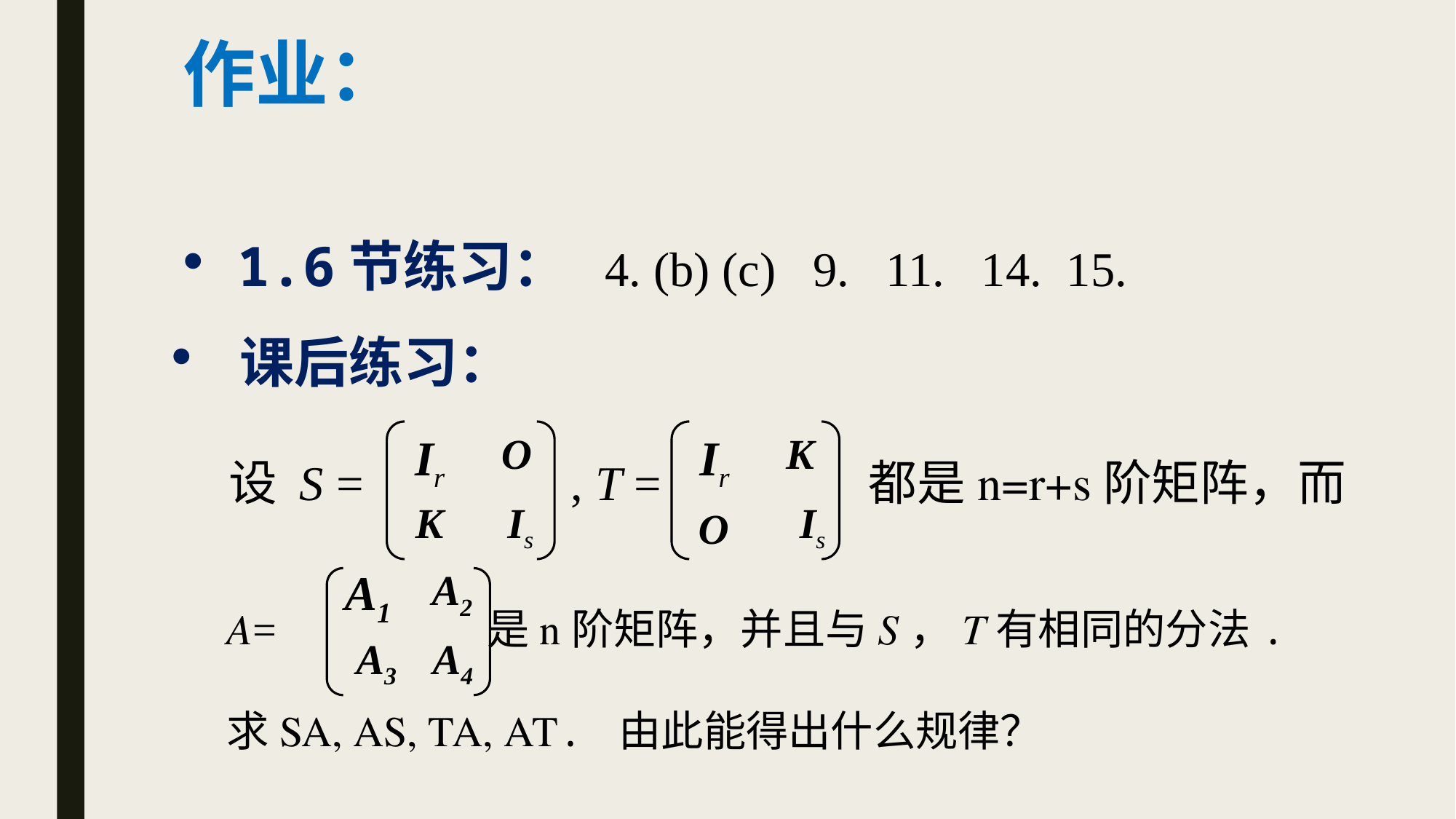

作业：

1.6节练习：  4. (b) (c)   9.   11.   14.  15.
课后练习：

Ir

O
K
Is

Ir

K
Is
设 S =                 , T =                都是n=r+s阶矩阵，而
O
A1
A2

A3
A4
A=                   是n阶矩阵，并且与S，T有相同的分法.

求SA, AS, TA, AT. 由此能得出什么规律？